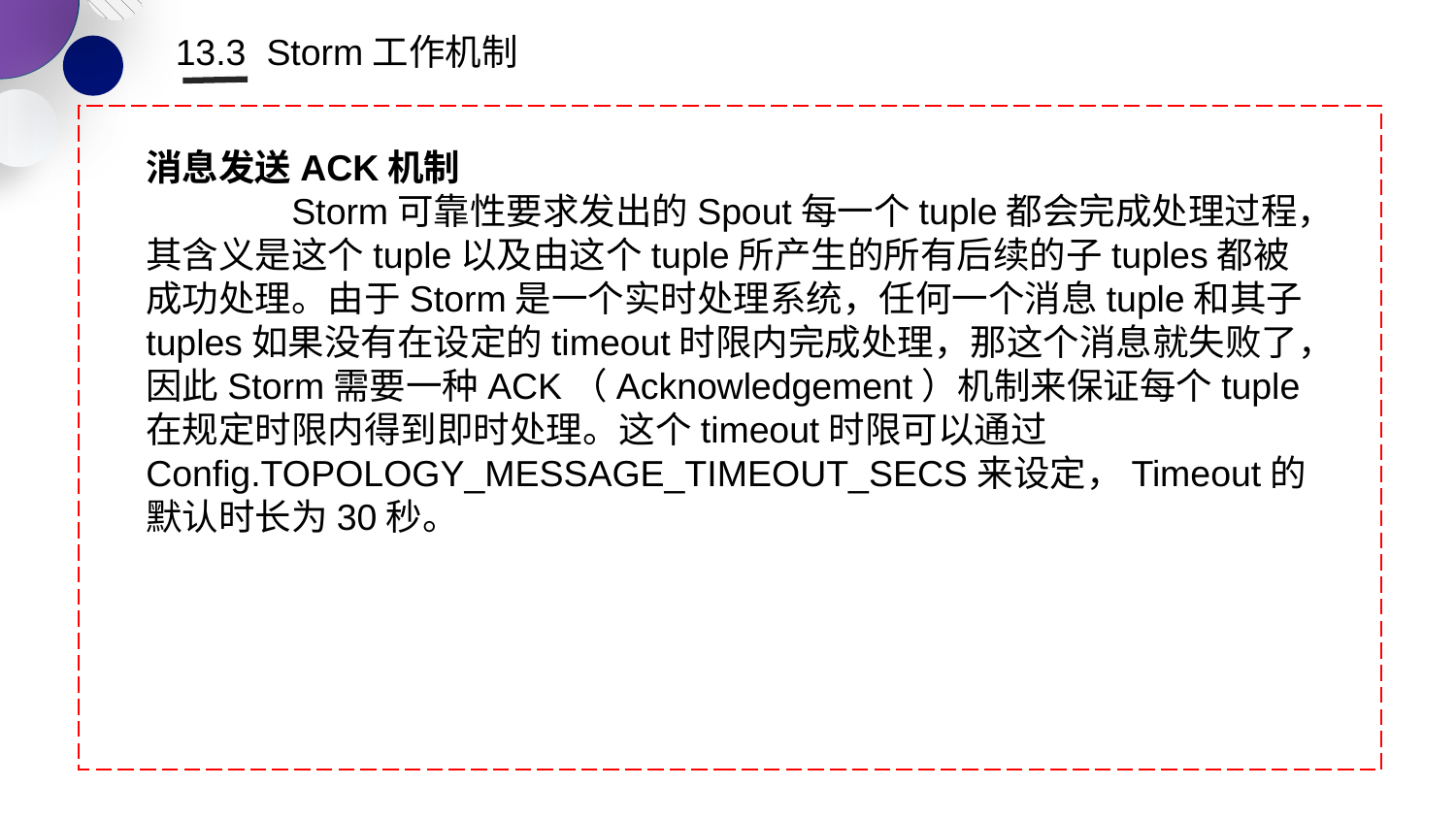

13.3  Storm工作机制

消息发送ACK机制
	Storm可靠性要求发出的Spout每一个tuple都会完成处理过程，其含义是这个tuple以及由这个tuple所产生的所有后续的子tuples都被成功处理。由于Storm是一个实时处理系统，任何一个消息tuple和其子tuples如果没有在设定的timeout时限内完成处理，那这个消息就失败了，因此Storm需要一种ACK（Acknowledgement）机制来保证每个tuple在规定时限内得到即时处理。这个timeout时限可以通过Config.TOPOLOGY_MESSAGE_TIMEOUT_SECS来设定，Timeout的默认时长为30秒。